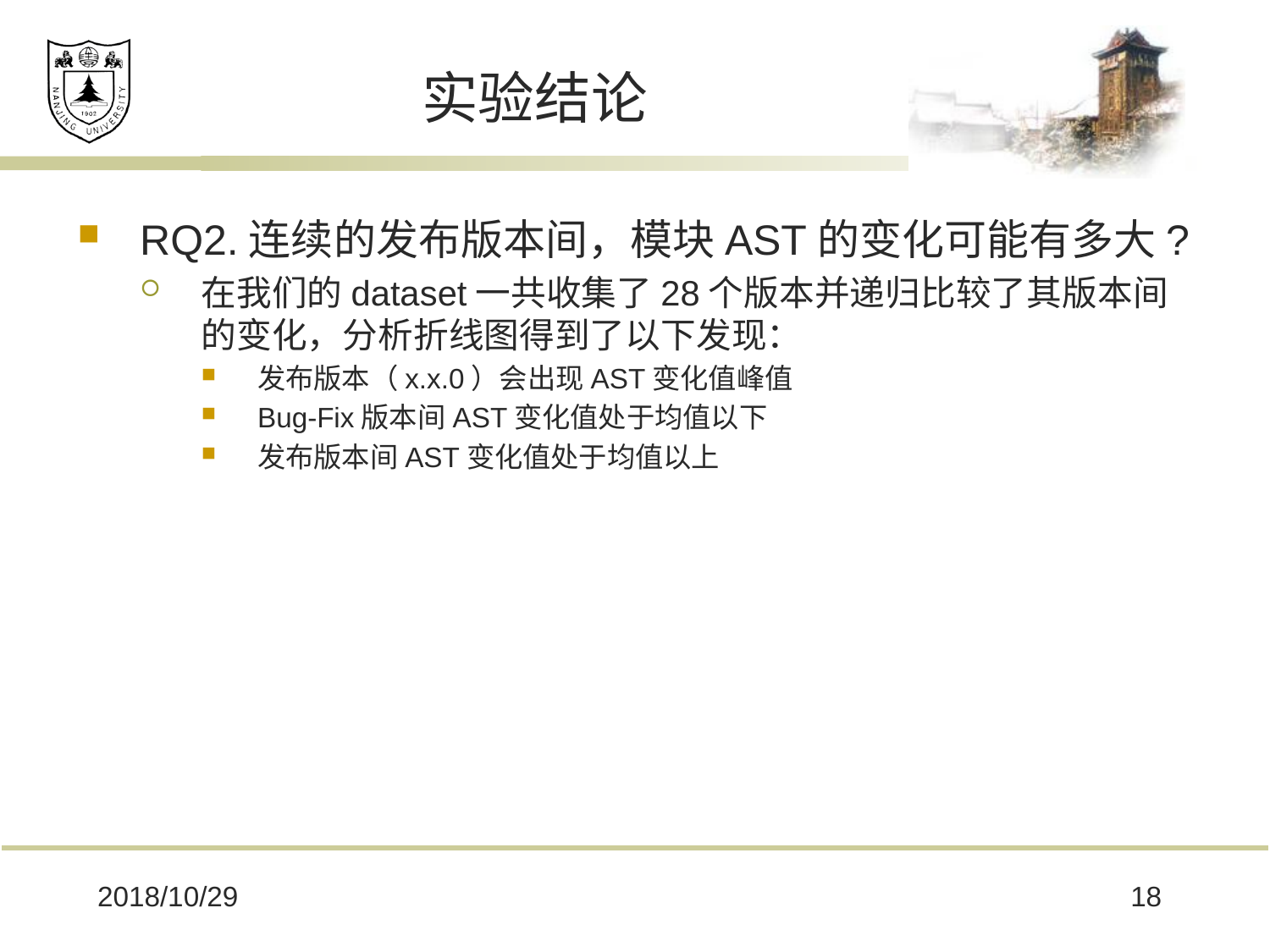

# 实验结论
RQ2.连续的发布版本间，模块AST的变化可能有多大?
在我们的dataset一共收集了28个版本并递归比较了其版本间的变化，分析折线图得到了以下发现：
发布版本（x.x.0）会出现AST变化值峰值
Bug-Fix版本间AST变化值处于均值以下
发布版本间AST变化值处于均值以上

2018/10/29
18